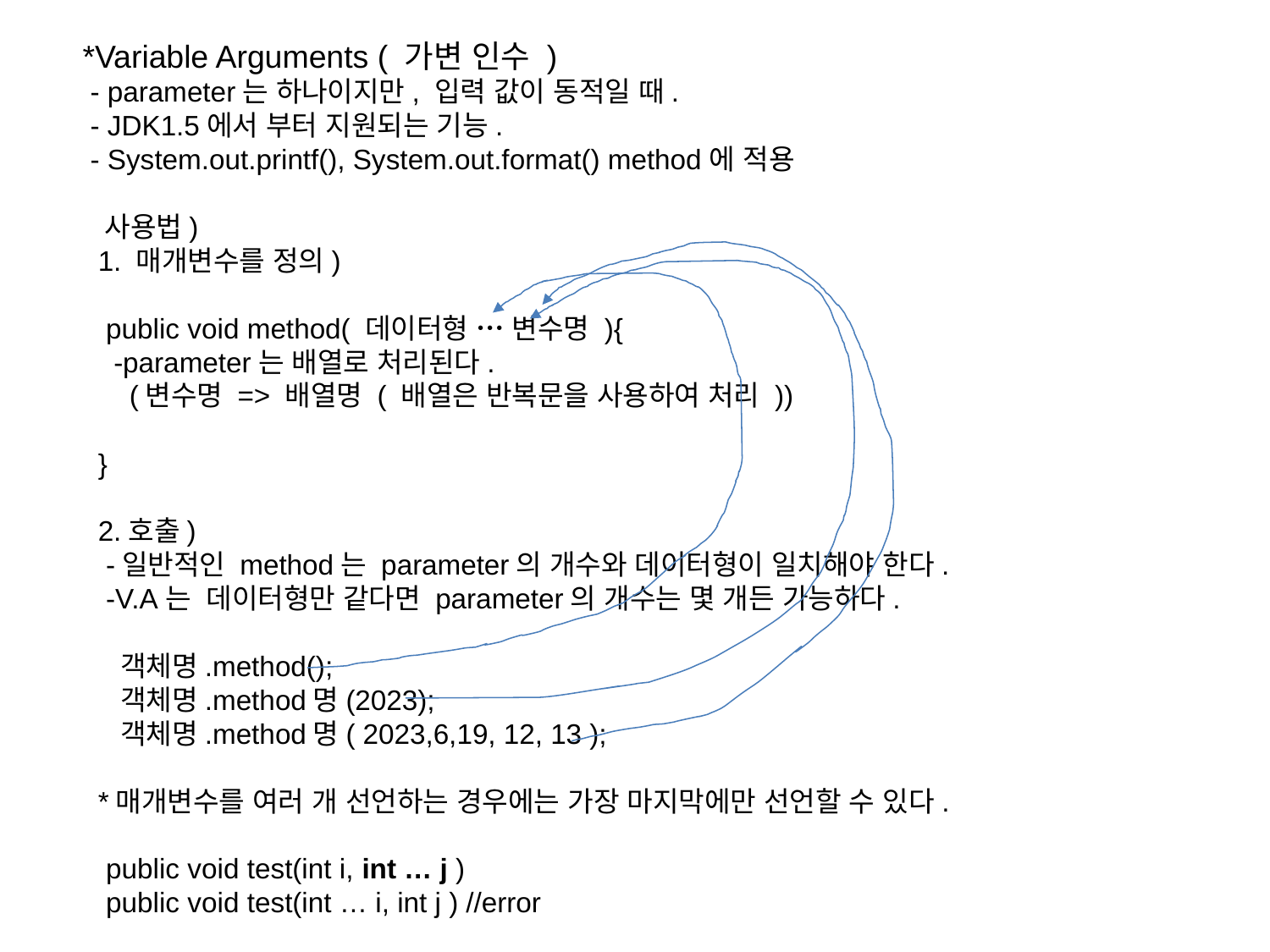

*Variable Arguments ( 가변 인수 )
 - parameter는 하나이지만, 입력 값이 동적일 때.
 - JDK1.5에서 부터 지원되는 기능.
 - System.out.printf(), System.out.format() method에 적용

  사용법)
  1. 매개변수를 정의)

   public void method( 데이터형 … 변수명 ){
    -parameter는 배열로 처리된다.
      (변수명 => 배열명 ( 배열은 반복문을 사용하여 처리 ))

  }

  2.호출)
   -일반적인 method는 parameter의 개수와 데이터형이 일치해야 한다.
   -V.A는  데이터형만 같다면 parameter의 개수는 몇 개든 가능하다.

    객체명.method();
    객체명.method명(2023);
    객체명.method명( 2023,6,19, 12, 13 );

  *매개변수를 여러 개 선언하는 경우에는 가장 마지막에만 선언할 수 있다.

   public void test(int i, int … j )
   public void test(int … i, int j ) //error